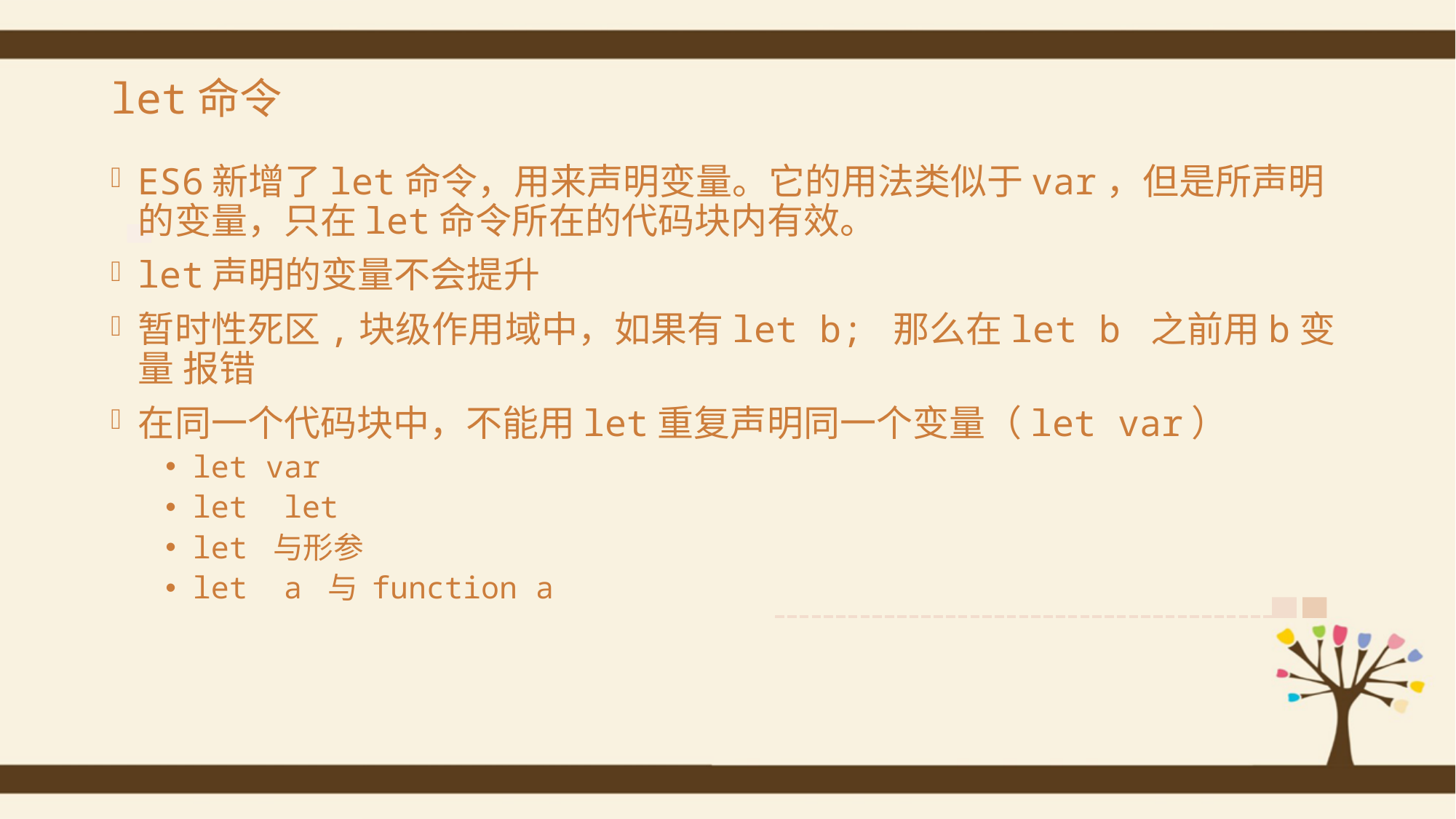

# let命令
ES6新增了let命令，用来声明变量。它的用法类似于var，但是所声明的变量，只在let命令所在的代码块内有效。
let声明的变量不会提升
暂时性死区,块级作用域中，如果有let b; 那么在let b 之前用b变量 报错
在同一个代码块中，不能用let重复声明同一个变量（let var）
let var
let  let
let 与形参
let  a 与 function a